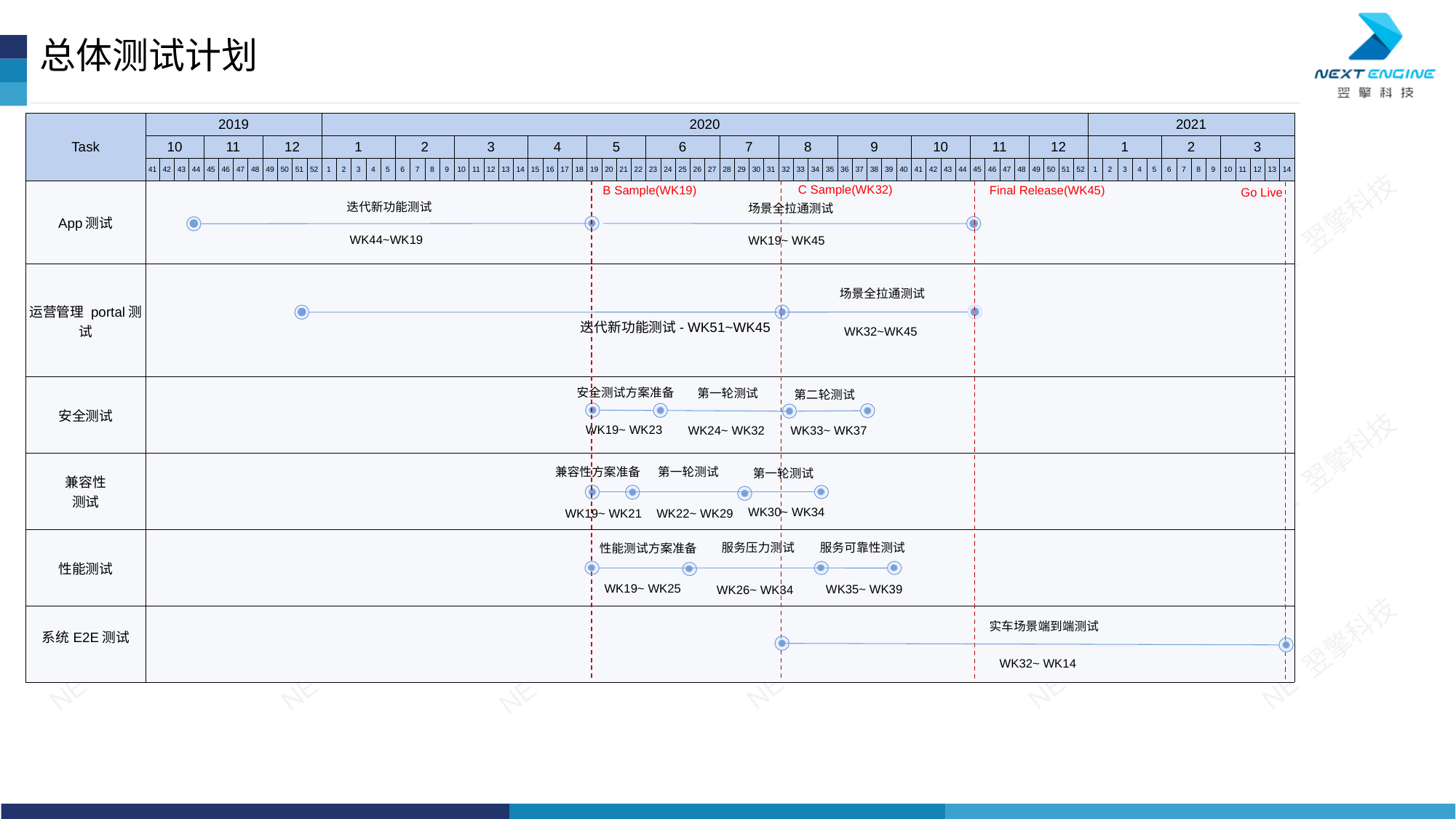

# 总体测试计划
| Task | 2019 |  |  |  |  |  |  |  |  |  |  |  | 2020 |  |  |  |  |  |  |  |  |  |  |  |  |  |  |  |  |  |  |  |  |  |  |  |  |  |  |  |  |  |  |  |  |  |  |  |  |  |  |  |  |  |  |  |  |  |  |  |  |  |  |  | 2021 |  |  |  |  |  |  |  |  |  |  |  |  |  |
| --- | --- | --- | --- | --- | --- | --- | --- | --- | --- | --- | --- | --- | --- | --- | --- | --- | --- | --- | --- | --- | --- | --- | --- | --- | --- | --- | --- | --- | --- | --- | --- | --- | --- | --- | --- | --- | --- | --- | --- | --- | --- | --- | --- | --- | --- | --- | --- | --- | --- | --- | --- | --- | --- | --- | --- | --- | --- | --- | --- | --- | --- | --- | --- | --- | --- | --- | --- | --- | --- | --- | --- | --- | --- | --- | --- | --- | --- | --- |
|  | 10 |  |  |  | 11 |  |  |  | 12 |  |  |  | 1 |  |  |  |  | 2 |  |  |  | 3 |  |  |  |  | 4 |  |  |  | 5 |  |  |  | 6 |  |  |  |  | 7 |  |  |  | 8 |  |  |  | 9 |  |  |  |  | 10 |  |  |  | 11 |  |  |  | 12 |  |  |  | 1 |  |  |  |  | 2 |  |  |  | 3 |  |  |  |  |
|  | 41 | 42 | 43 | 44 | 45 | 46 | 47 | 48 | 49 | 50 | 51 | 52 | 1 | 2 | 3 | 4 | 5 | 6 | 7 | 8 | 9 | 10 | 11 | 12 | 13 | 14 | 15 | 16 | 17 | 18 | 19 | 20 | 21 | 22 | 23 | 24 | 25 | 26 | 27 | 28 | 29 | 30 | 31 | 32 | 33 | 34 | 35 | 36 | 37 | 38 | 39 | 40 | 41 | 42 | 43 | 44 | 45 | 46 | 47 | 48 | 49 | 50 | 51 | 52 | 1 | 2 | 3 | 4 | 5 | 6 | 7 | 8 | 9 | 10 | 11 | 12 | 13 | 14 |
| App测试 |  |  |  |  |  |  |  |  |  |  |  |  |  |  |  |  |  |  |  |  |  |  |  |  |  |  |  |  |  |  |  |  |  |  |  |  |  |  |  |  |  |  |  |  |  |  |  |  |  |  |  |  |  |  |  |  |  |  |  |  |  |  |  |  |  |  |  |  |  |  |  |  |  |  |  |  |  |  |
| 运营管理 portal测试 |  |  |  |  |  |  |  |  |  |  |  |  |  |  |  |  |  |  |  |  |  |  |  |  |  |  |  |  |  |  |  |  |  |  |  |  |  |  |  |  |  |  |  |  |  |  |  |  |  |  |  |  |  |  |  |  |  |  |  |  |  |  |  |  |  |  |  |  |  |  |  |  |  |  |  |  |  |  |
| 安全测试 |  |  |  |  |  |  |  |  |  |  |  |  |  |  |  |  |  |  |  |  |  |  |  |  |  |  |  |  |  |  |  |  |  |  |  |  |  |  |  |  |  |  |  |  |  |  |  |  |  |  |  |  |  |  |  |  |  |  |  |  |  |  |  |  |  |  |  |  |  |  |  |  |  |  |  |  |  |  |
| 兼容性 测试 |  |  |  |  |  |  |  |  |  |  |  |  |  |  |  |  |  |  |  |  |  |  |  |  |  |  |  |  |  |  |  |  |  |  |  |  |  |  |  |  |  |  |  |  |  |  |  |  |  |  |  |  |  |  |  |  |  |  |  |  |  |  |  |  |  |  |  |  |  |  |  |  |  |  |  |  |  |  |
| 性能测试 |  |  |  |  |  |  |  |  |  |  |  |  |  |  |  |  |  |  |  |  |  |  |  |  |  |  |  |  |  |  |  |  |  |  |  |  |  |  |  |  |  |  |  |  |  |  |  |  |  |  |  |  |  |  |  |  |  |  |  |  |  |  |  |  |  |  |  |  |  |  |  |  |  |  |  |  |  |  |
| 系统E2E测试 |  |  |  |  |  |  |  |  |  |  |  |  |  |  |  |  |  |  |  |  |  |  |  |  |  |  |  |  |  |  |  |  |  |  |  |  |  |  |  |  |  |  |  |  |  |  |  |  |  |  |  |  |  |  |  |  |  |  |  |  |  |  |  |  |  |  |  |  |  |  |  |  |  |  |  |  |  |  |
C Sample(WK32)
B Sample(WK19)
Final Release(WK45)
Go Live
迭代新功能测试
场景全拉通测试

WK44~WK19
WK19~ WK45
场景全拉通测试

WK32~WK45
迭代新功能测试- WK51~WK45
安全测试方案准备
第一轮测试
第二轮测试

WK19~ WK23
WK24~ WK32
WK33~ WK37
兼容性方案准备
第一轮测试
第一轮测试

WK30~ WK34
WK19~ WK21
WK22~ WK29
服务压力测试
服务可靠性测试
性能测试方案准备

WK19~ WK25
WK35~ WK39
WK26~ WK34
实车场景端到端测试

WK32~ WK14